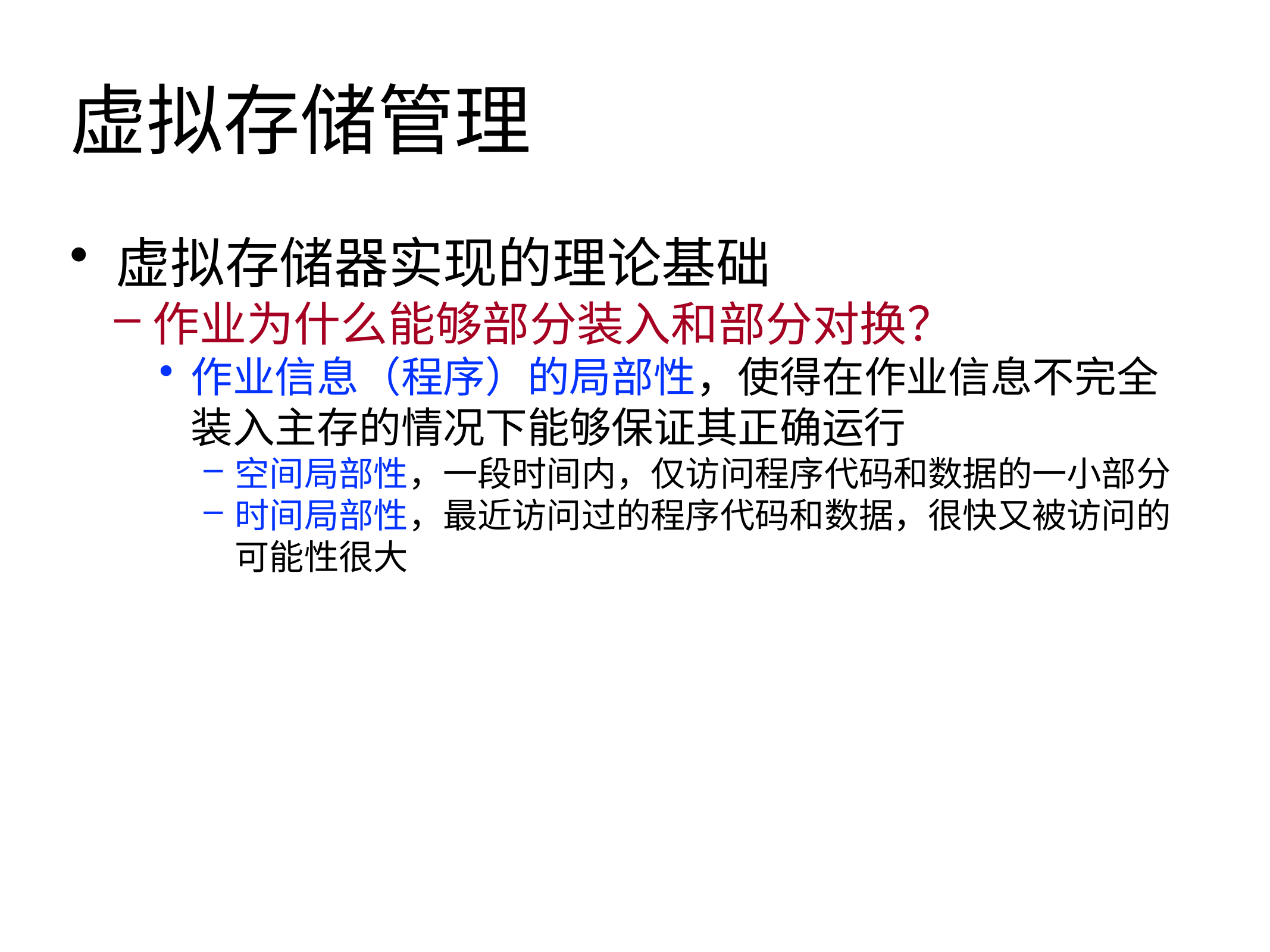

虚拟存储管理
虚拟存储器实现的理论基础
作业为什么能够部分装入和部分对换？
作业信息（程序）的局部性，使得在作业信息不完全装入主存的情况下能够保证其正确运行
空间局部性，一段时间内，仅访问程序代码和数据的一小部分
时间局部性，最近访问过的程序代码和数据，很快又被访问的可能性很大